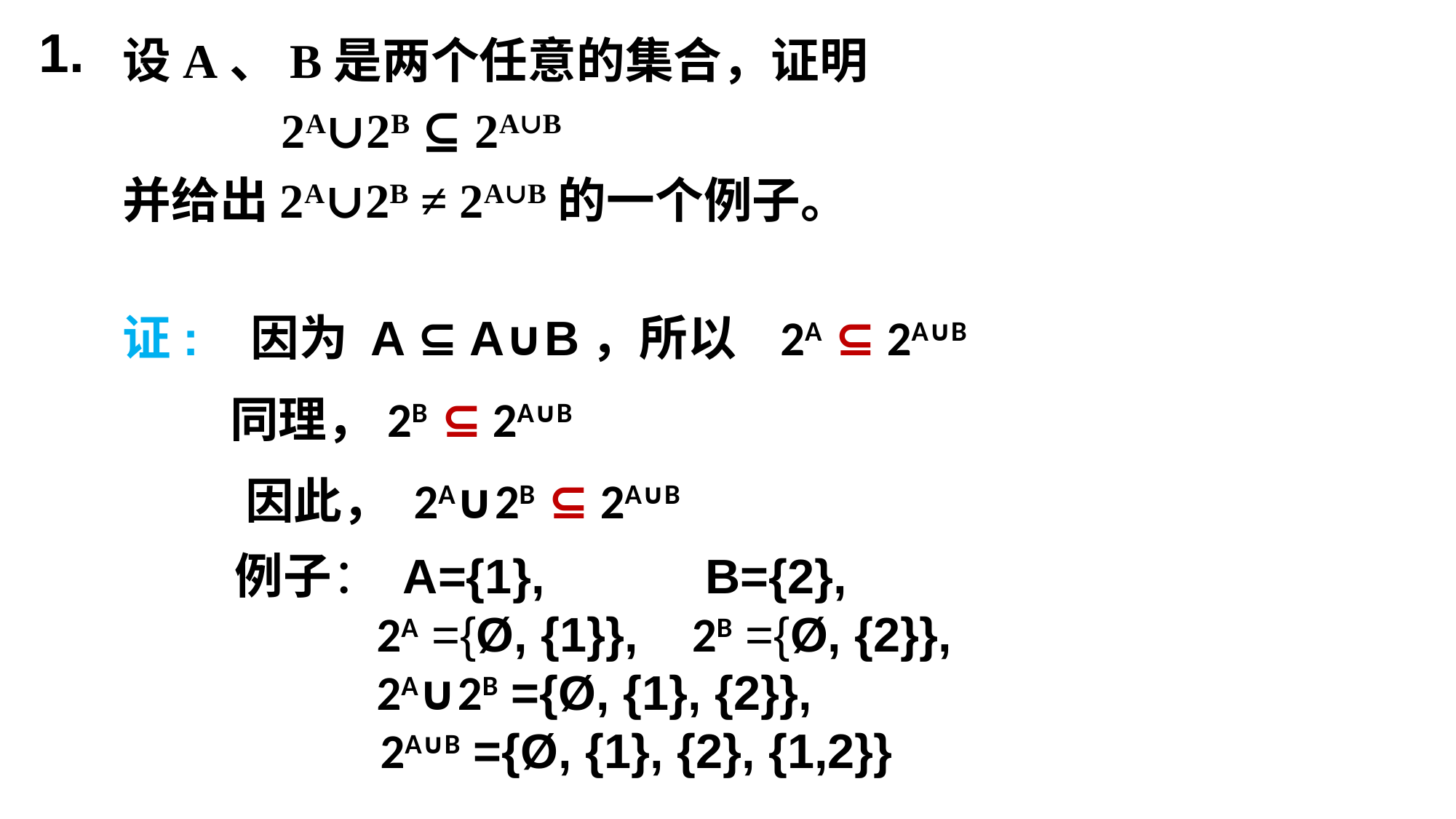

1.
设A、B是两个任意的集合，证明
             2A∪2B ⊆ 2A∪B
并给出2A∪2B ≠ 2A∪B的一个例子。

证:    因为 A ⊆ A∪B，所以     2A ⊆ 2A∪B
               同理，2B ⊆ 2A∪B
          因此， 2A∪2B ⊆ 2A∪B

例子： A={1},            B={2},
             2A ={Ø, {1}},    2B ={Ø, {2}},
             2A∪2B ={Ø, {1}, {2}},
           2A∪B ={Ø, {1}, {2}, {1,2}}